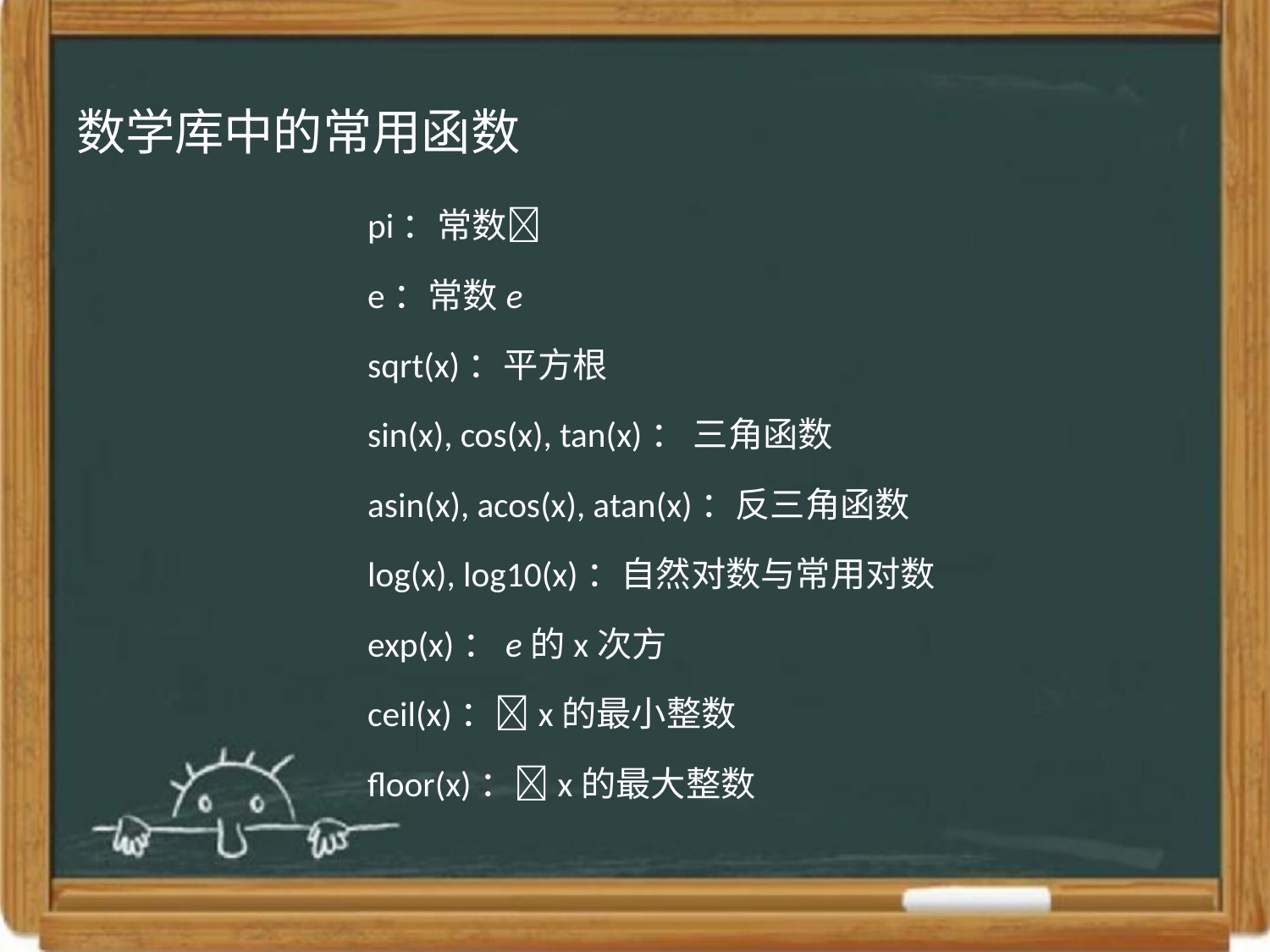

# 数学库中的常用函数
pi：常数π
e：常数e
sqrt(x)：平方根
sin(x), cos(x), tan(x)： 三角函数
asin(x), acos(x), atan(x)：反三角函数
log(x), log10(x)：自然对数与常用对数
exp(x)：e的x次方
ceil(x)：≥x的最小整数
floor(x)：≤x的最大整数